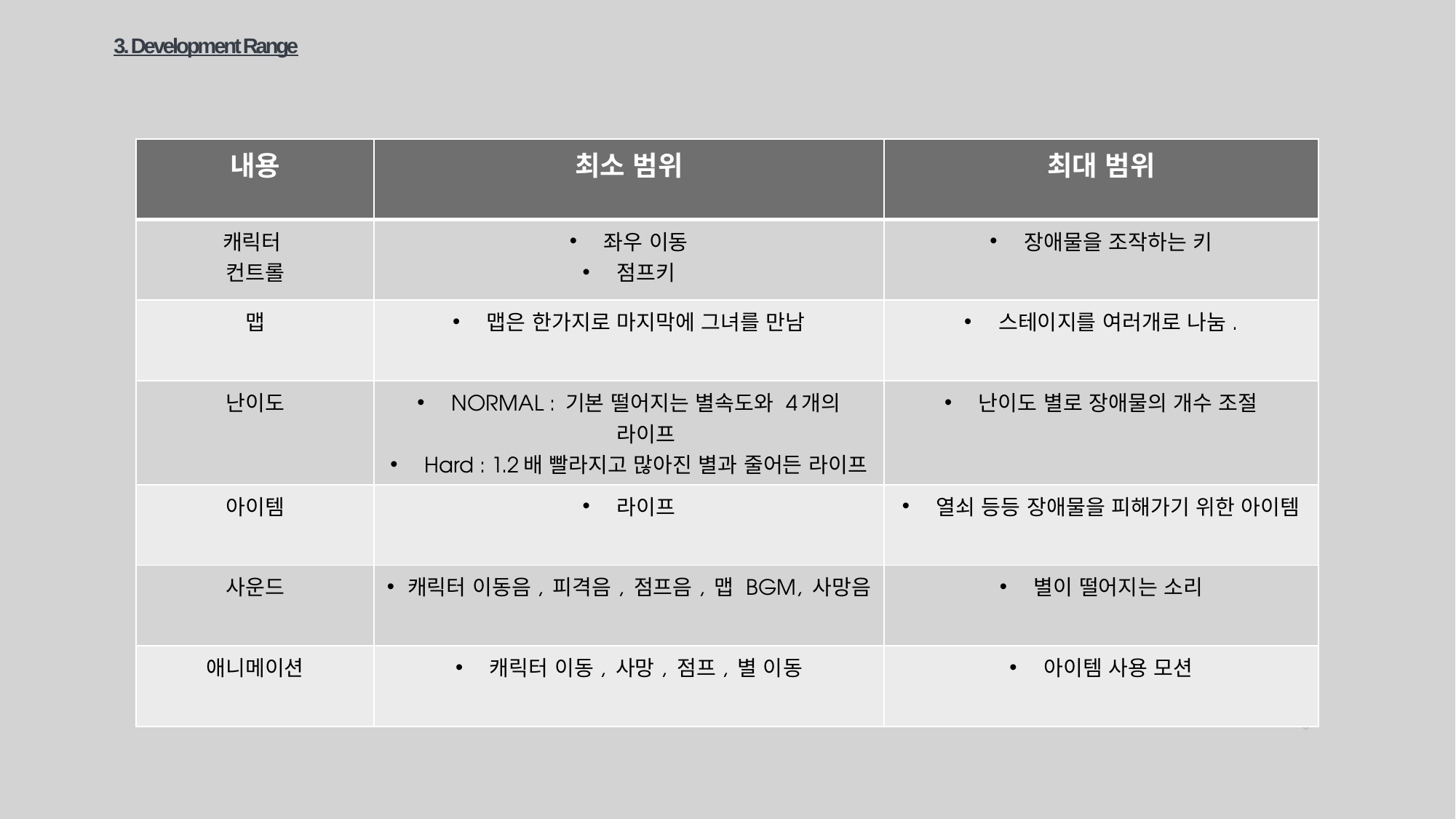

3. Development Range
| 내용 | 최소 범위 | 최대 범위 |
| --- | --- | --- |
| 캐릭터 컨트롤 | 좌우 이동 점프키 | 장애물을 조작하는 키 |
| 맵 | 맵은 한가지로 마지막에 그녀를 만남 | 스테이지를 여러개로 나눔. |
| 난이도 | NORMAL : 기본 떨어지는 별속도와 4개의 라이프 Hard : 1.2배 빨라지고 많아진 별과 줄어든 라이프 | 난이도 별로 장애물의 개수 조절 |
| 아이템 | 라이프 | 열쇠 등등 장애물을 피해가기 위한 아이템 |
| 사운드 | 캐릭터 이동음, 피격음, 점프음, 맵 BGM, 사망음 | 별이 떨어지는 소리 |
| 애니메이션 | 캐릭터 이동, 사망, 점프, 별 이동 | 아이템 사용 모션 |
6